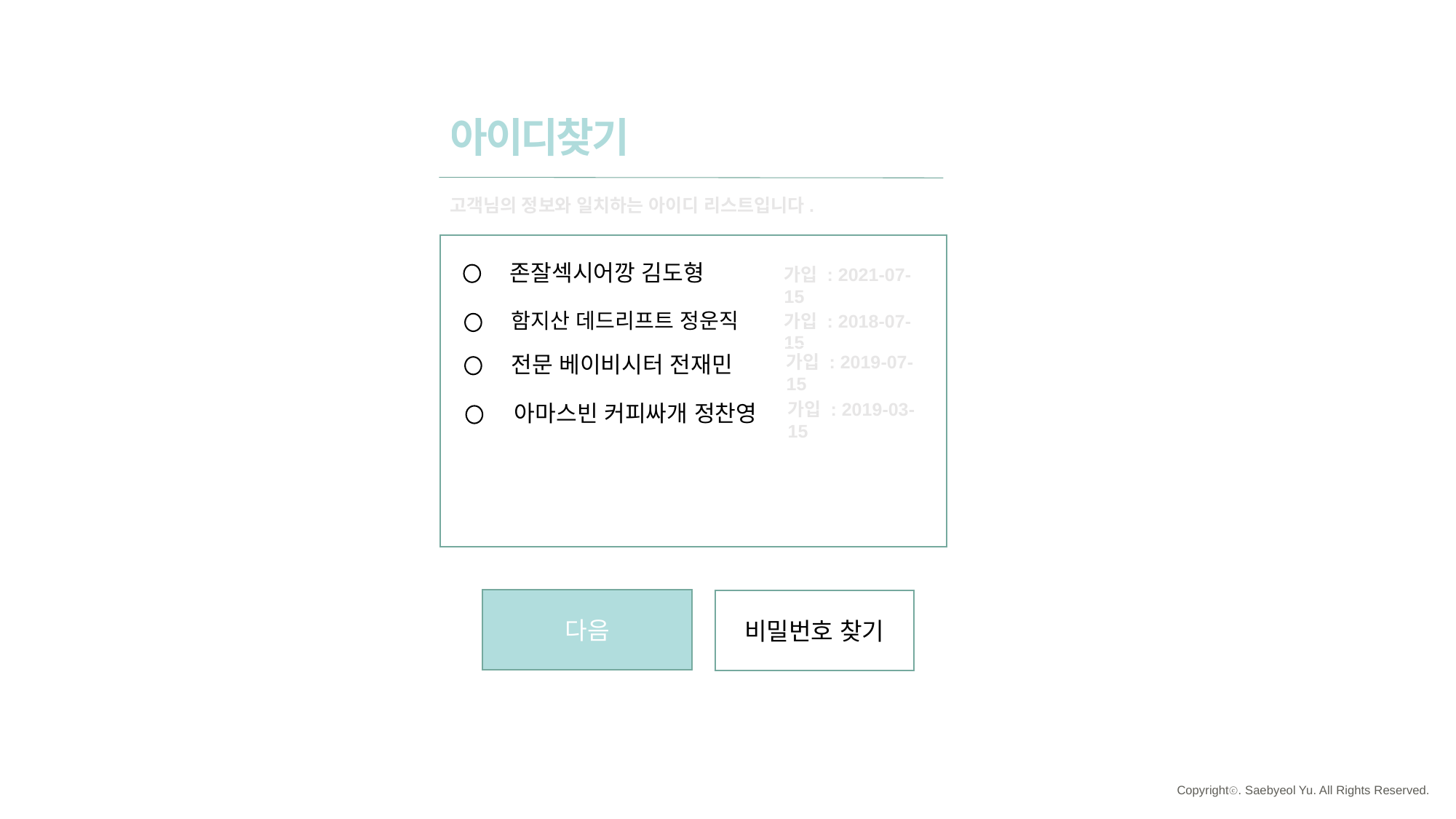

아이디찾기
고객님의 정보와 일치하는 아이디 리스트입니다.

존잘섹시어깡 김도형
가입 : 2021-07-15

함지산 데드리프트 정운직
가입 : 2018-07-15

전문 베이비시터 전재민
가입 : 2019-07-15

가입 : 2019-03-15
아마스빈 커피싸개 정찬영

다음
비밀번호 찾기